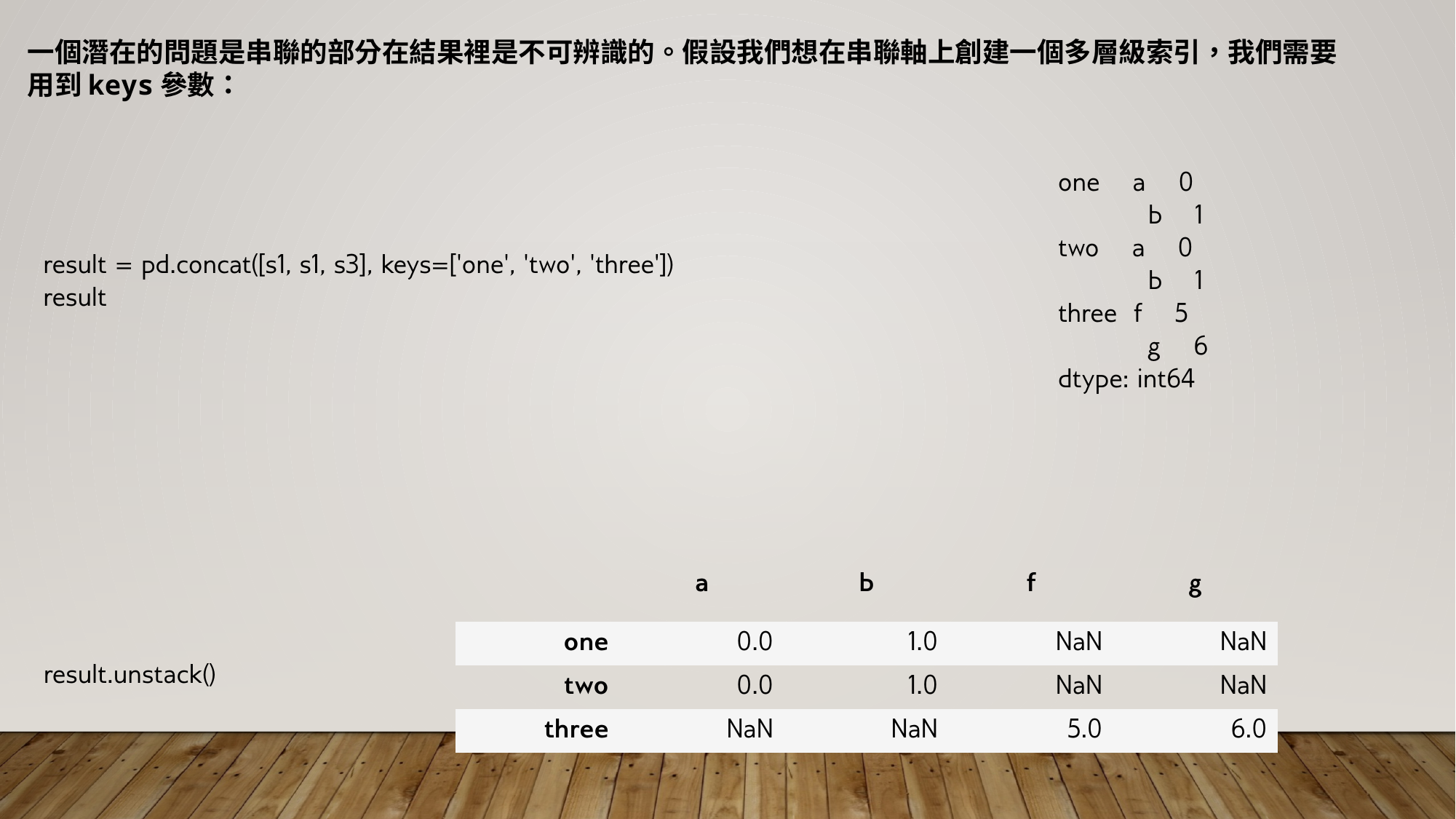

一個潛在的問題是串聯的部分在結果裡是不可辨識的。假設我們想在串聯軸上創建一個多層級索引，我們需要用到keys參數：
one    a    0
           b    1
two    a    0
           b    1
three  f    5
           g    6
dtype: int64
result = pd.concat([s1, s1, s3], keys=['one', 'two', 'three'])
result
|  | a | b | f | g |
| --- | --- | --- | --- | --- |
| one | 0.0 | 1.0 | NaN | NaN |
| two | 0.0 | 1.0 | NaN | NaN |
| three | NaN | NaN | 5.0 | 6.0 |
result.unstack()